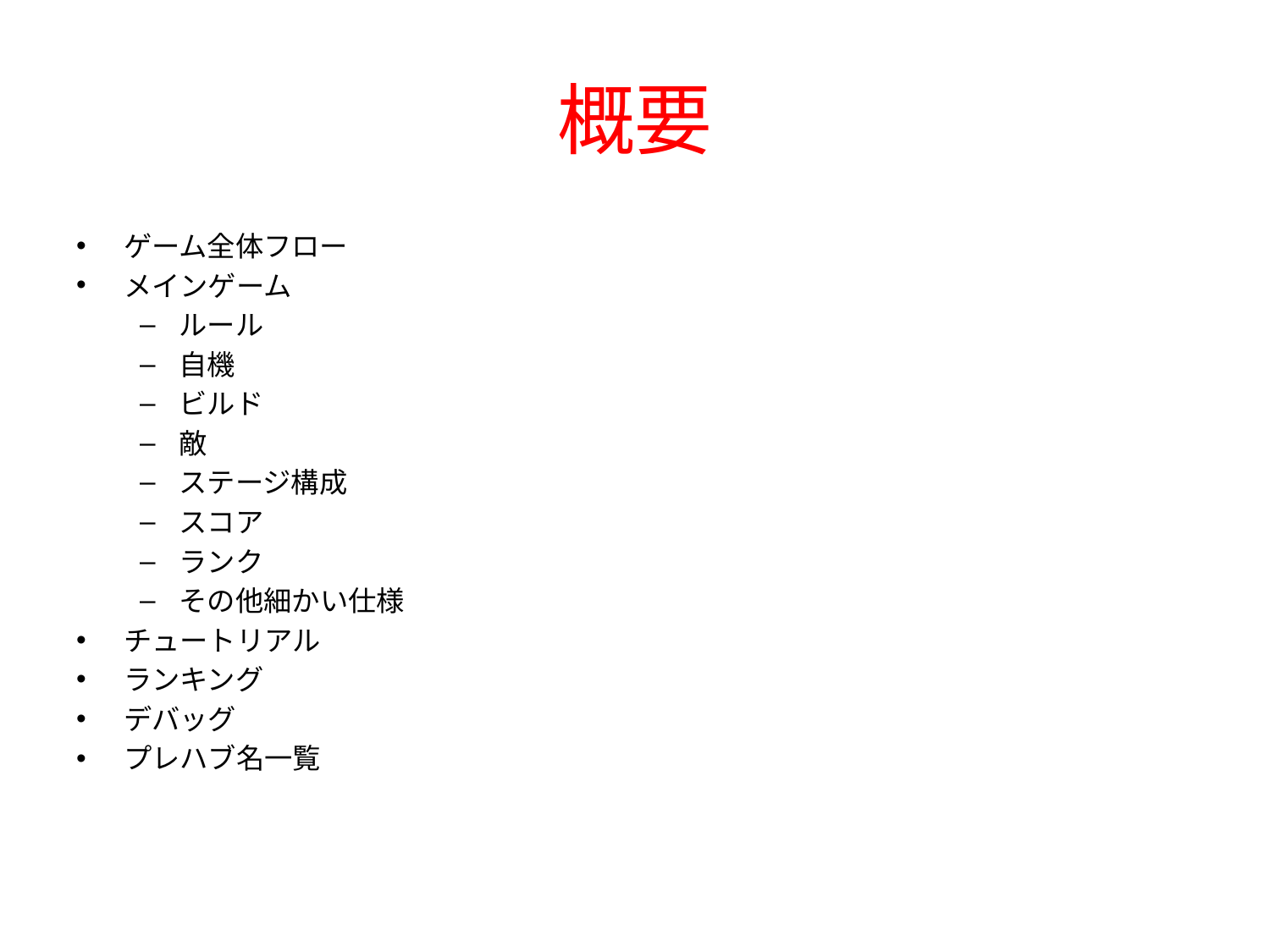

# 概要
ゲーム全体フロー
メインゲーム
ルール
自機
ビルド
敵
ステージ構成
スコア
ランク
その他細かい仕様
チュートリアル
ランキング
デバッグ
プレハブ名一覧